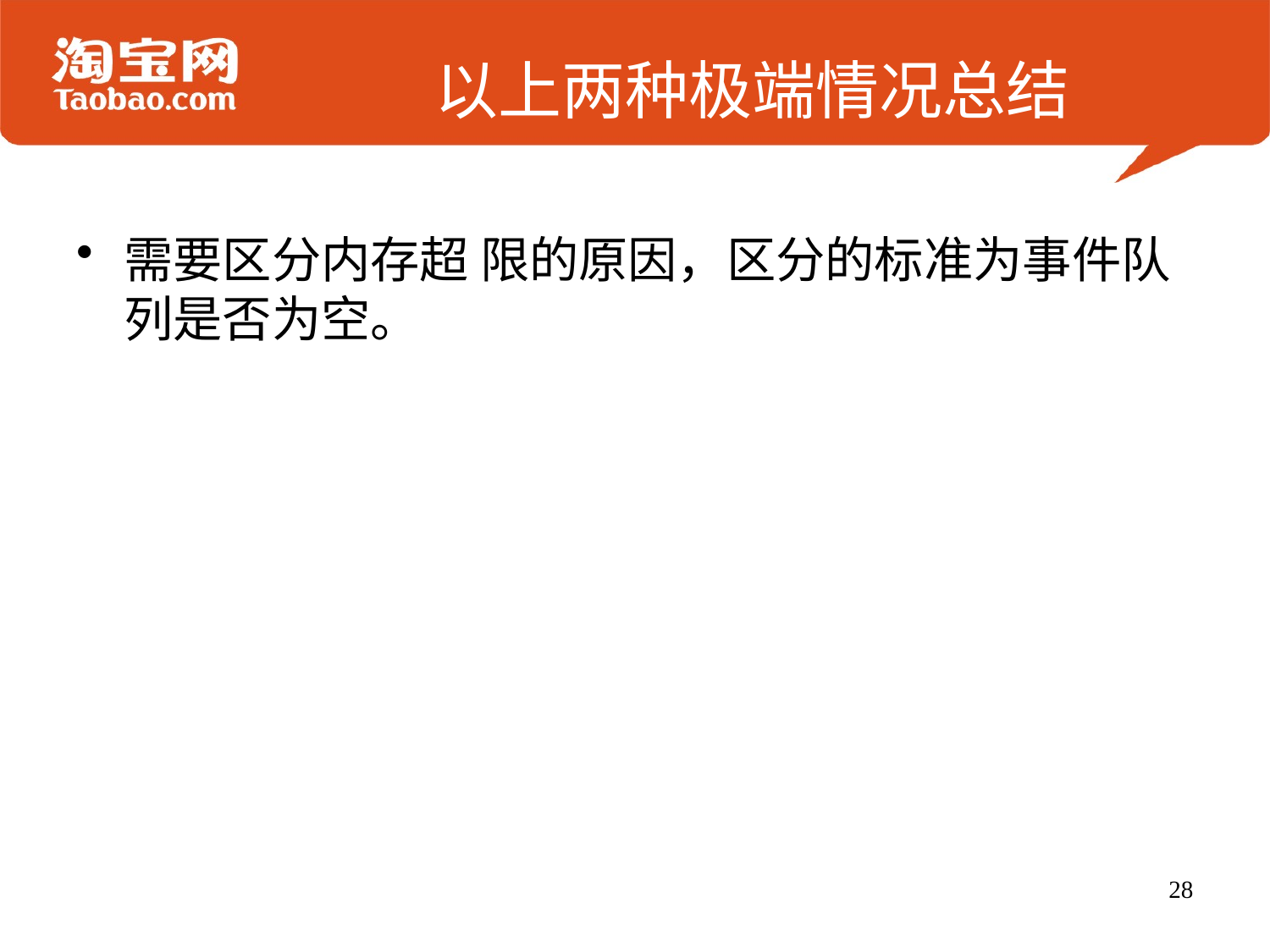

# 以上两种极端情况总结
需要区分内存超 限的原因，区分的标准为事件队列是否为空。
28